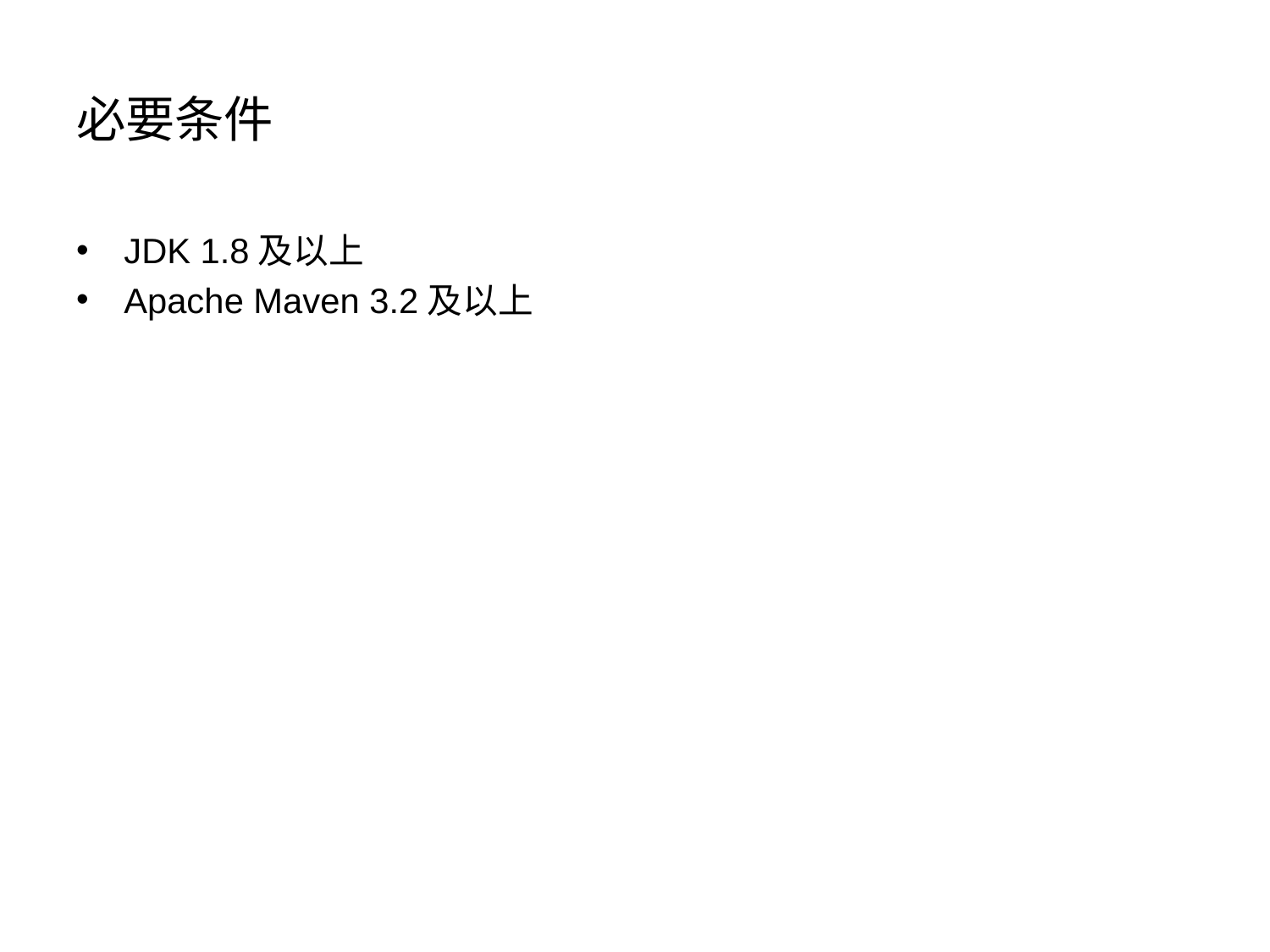

# 必要条件
JDK 1.8及以上
Apache Maven 3.2及以上